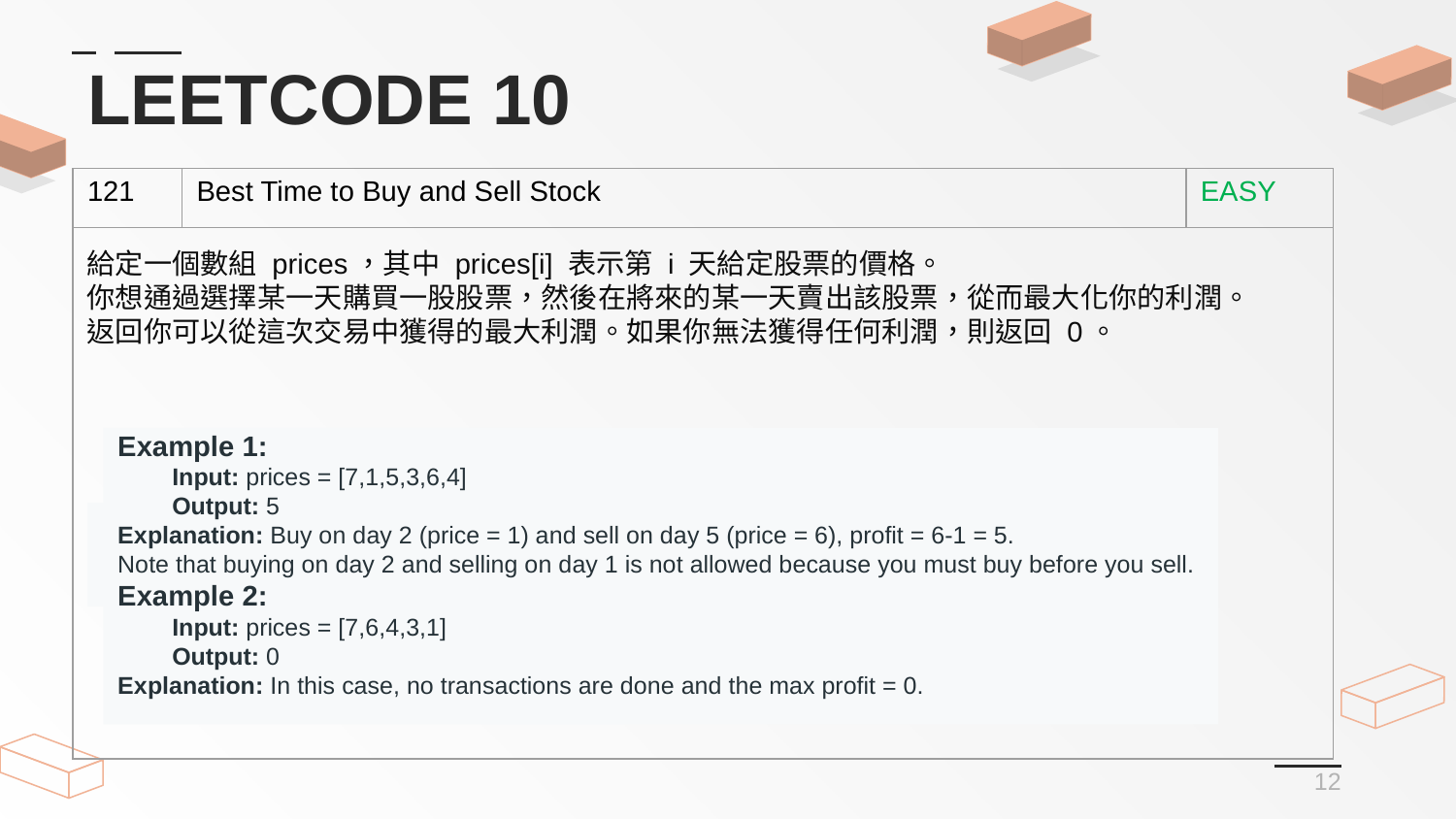

# LEETCODE 10
| 121 | Best Time to Buy and Sell Stock | EASY |
| --- | --- | --- |
|  |  |  |
給定一個數組 prices，其中 prices[i] 表示第 i 天給定股票的價格。
你想通過選擇某一天購買一股股票，然後在將來的某一天賣出該股票，從而最大化你的利潤。
返回你可以從這次交易中獲得的最大利潤。如果你無法獲得任何利潤，則返回 0。
Example 1:
　　Input: prices = [7,1,5,3,6,4]
　　Output: 5
Explanation: Buy on day 2 (price = 1) and sell on day 5 (price = 6), profit = 6-1 = 5.
Note that buying on day 2 and selling on day 1 is not allowed because you must buy before you sell.
Example 2:
　　Input: prices = [7,6,4,3,1]
　　Output: 0
Explanation: In this case, no transactions are done and the max profit = 0.

12